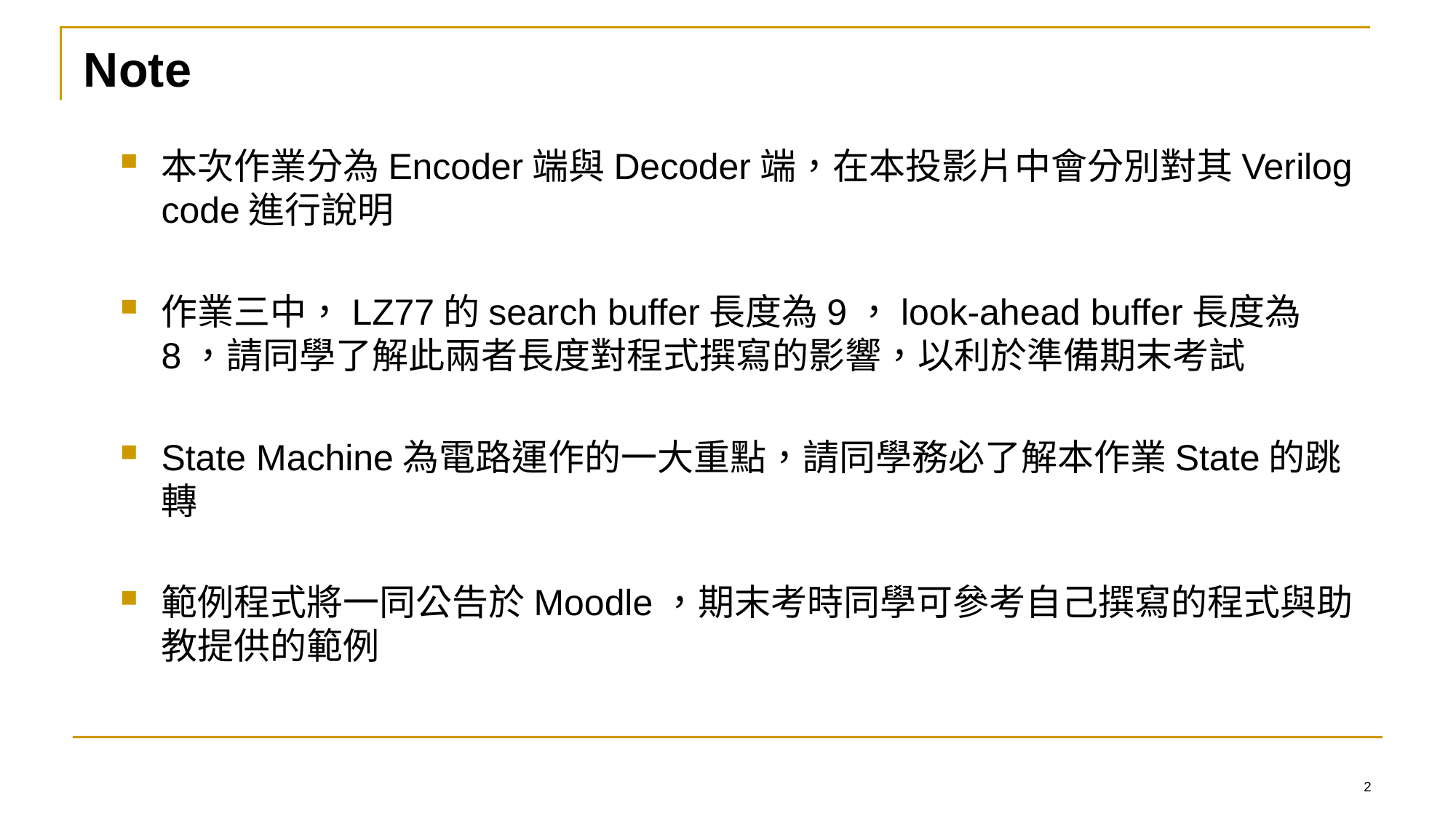

# Note
本次作業分為Encoder端與Decoder端，在本投影片中會分別對其Verilog code進行說明

作業三中，LZ77的search buffer長度為9，look-ahead buffer長度為8，請同學了解此兩者長度對程式撰寫的影響，以利於準備期末考試

State Machine為電路運作的一大重點，請同學務必了解本作業State的跳轉

範例程式將一同公告於Moodle，期末考時同學可參考自己撰寫的程式與助教提供的範例
2